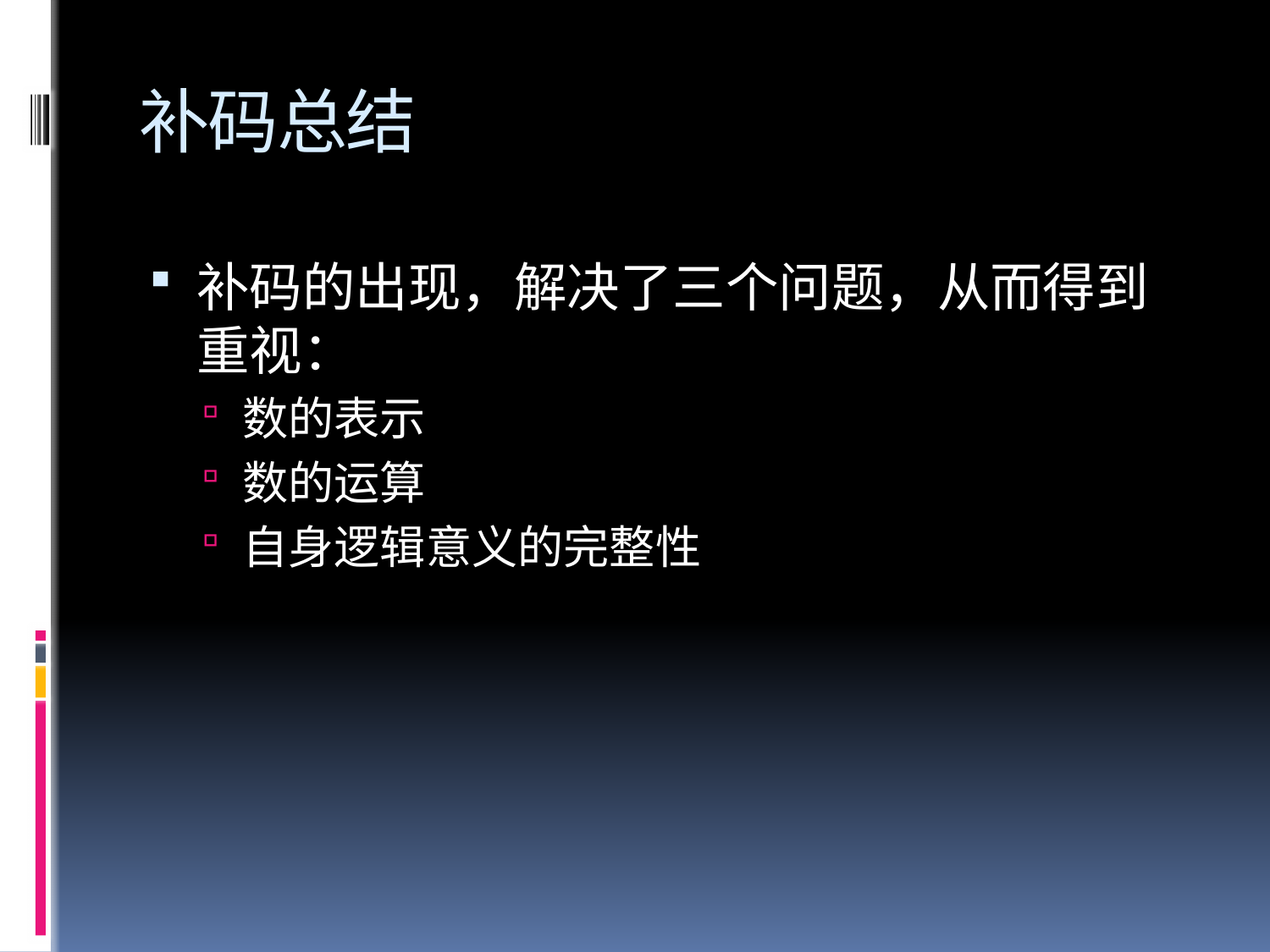

# 补码总结
补码的出现，解决了三个问题，从而得到重视：
数的表示
数的运算
自身逻辑意义的完整性